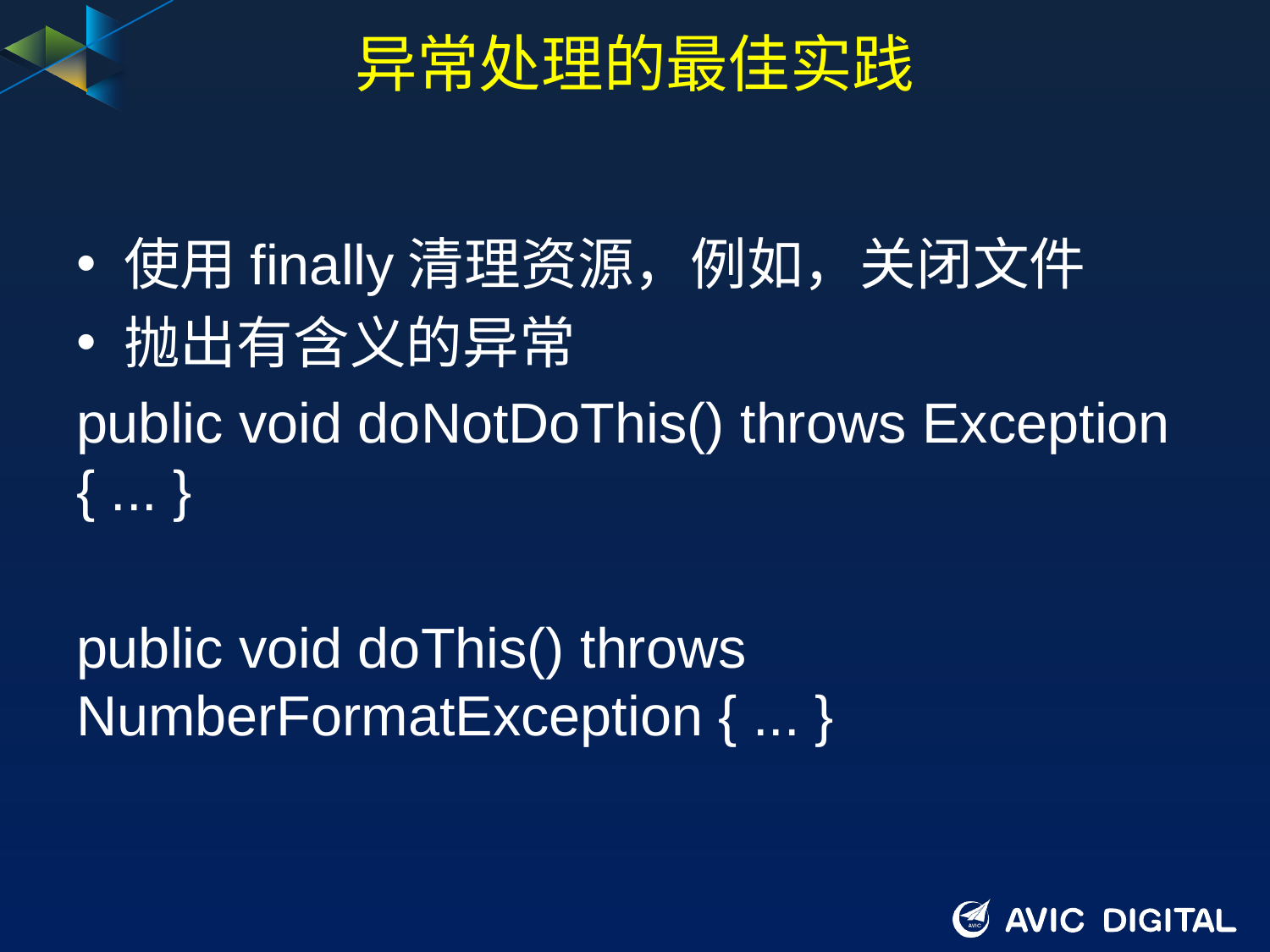

# 异常处理的最佳实践
使用finally清理资源，例如，关闭文件
抛出有含义的异常
public void doNotDoThis() throws Exception { ... }

public void doThis() throws NumberFormatException { ... }